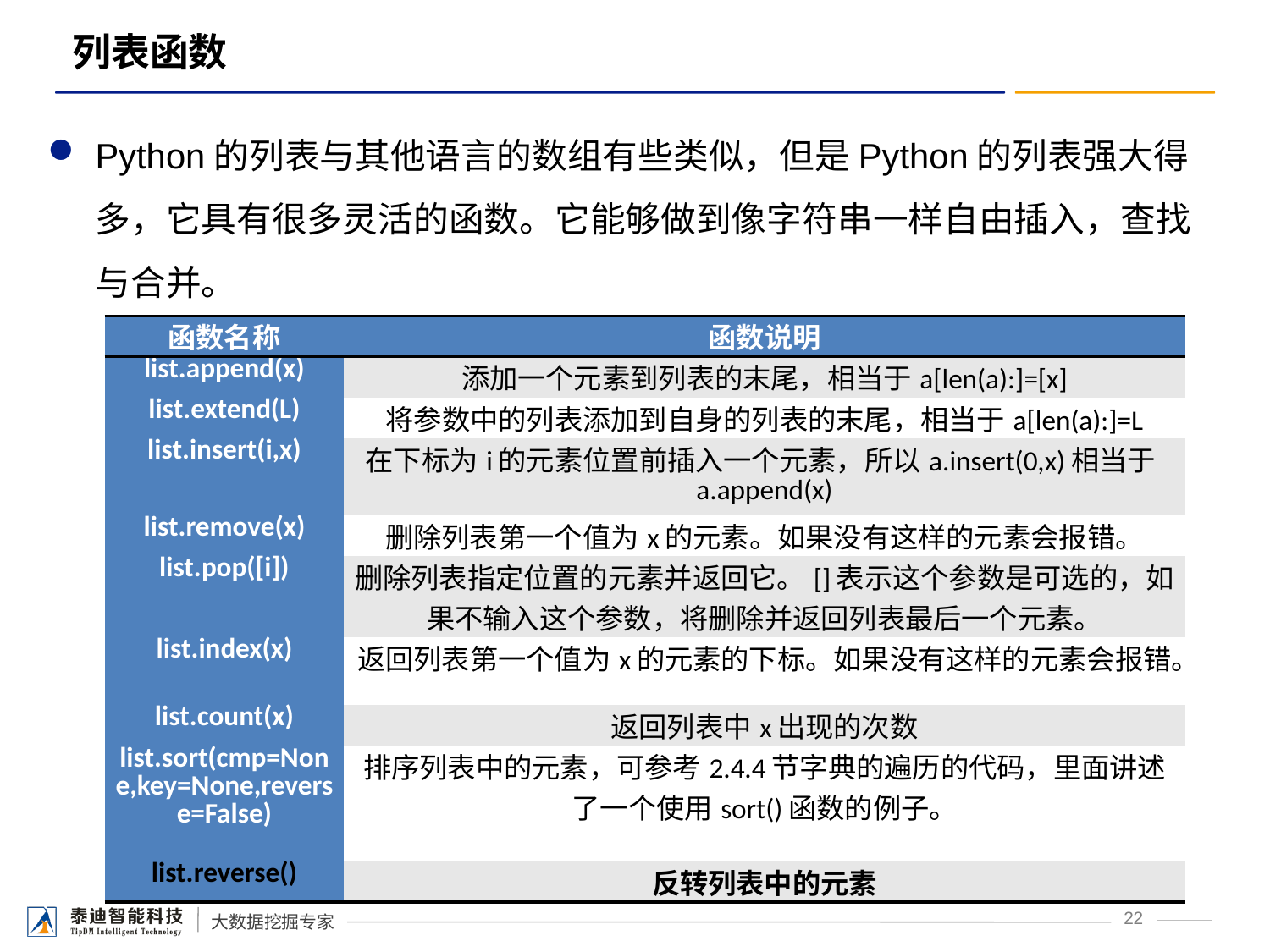

# 列表函数
Python的列表与其他语言的数组有些类似，但是Python的列表强大得多，它具有很多灵活的函数。它能够做到像字符串一样自由插入，查找与合并。
| 函数名称 | 函数说明 |
| --- | --- |
| list.append(x) | 添加一个元素到列表的末尾，相当于a[len(a):]=[x] |
| list.extend(L) | 将参数中的列表添加到自身的列表的末尾，相当于a[len(a):]=L |
| list.insert(i,x) | 在下标为i的元素位置前插入一个元素，所以a.insert(0,x)相当于a.append(x) |
| list.remove(x) | 删除列表第一个值为x的元素。如果没有这样的元素会报错。 |
| list.pop([i]) | 删除列表指定位置的元素并返回它。[]表示这个参数是可选的，如果不输入这个参数，将删除并返回列表最后一个元素。 |
| list.index(x) | 返回列表第一个值为x的元素的下标。如果没有这样的元素会报错。 |
| list.count(x) | 返回列表中x出现的次数 |
| list.sort(cmp=None,key=None,reverse=False) | 排序列表中的元素，可参考2.4.4节字典的遍历的代码，里面讲述了一个使用sort()函数的例子。 |
| list.reverse() | 反转列表中的元素 |